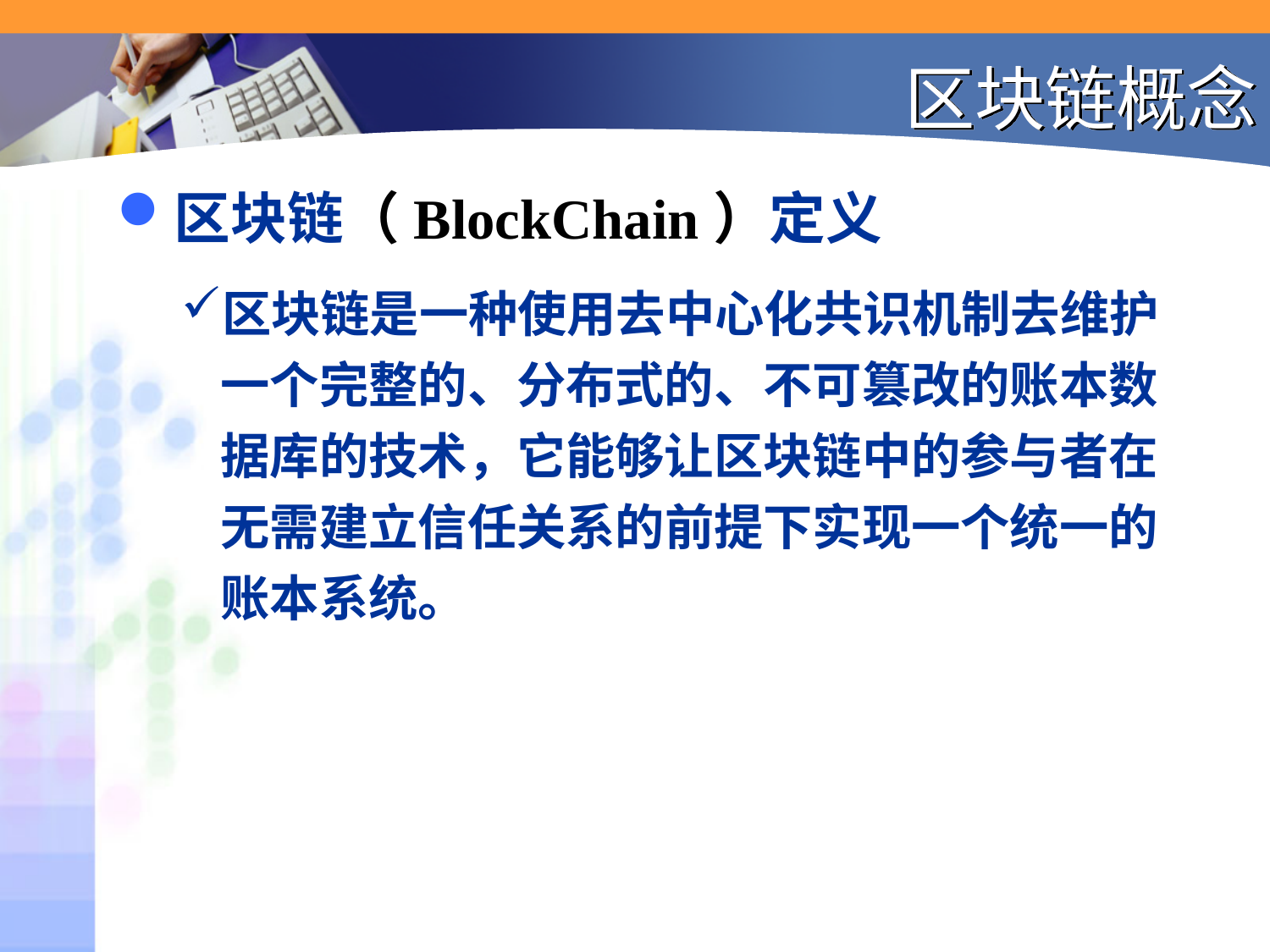

# 区块链概念
区块链（BlockChain）定义
区块链是一种使用去中心化共识机制去维护一个完整的、分布式的、不可篡改的账本数据库的技术，它能够让区块链中的参与者在无需建立信任关系的前提下实现一个统一的账本系统。